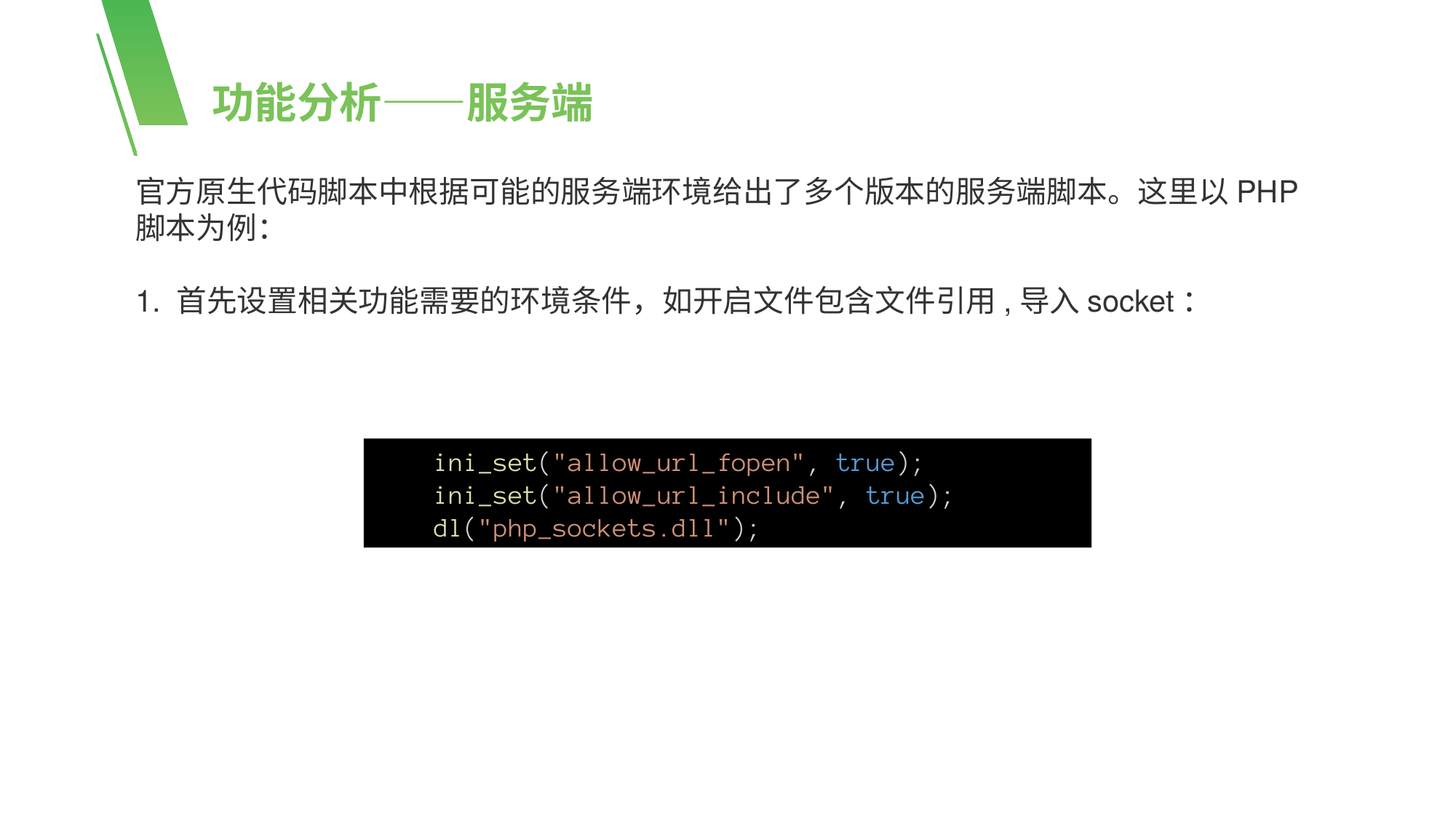

功能分析——服务端
官方原生代码脚本中根据可能的服务端环境给出了多个版本的服务端脚本。这里以PHP脚本为例：

1. 首先设置相关功能需要的环境条件，如开启文件包含文件引用,导入socket：
    ini_set("allow_url_fopen", true);
    ini_set("allow_url_include", true);
    dl("php_sockets.dll");